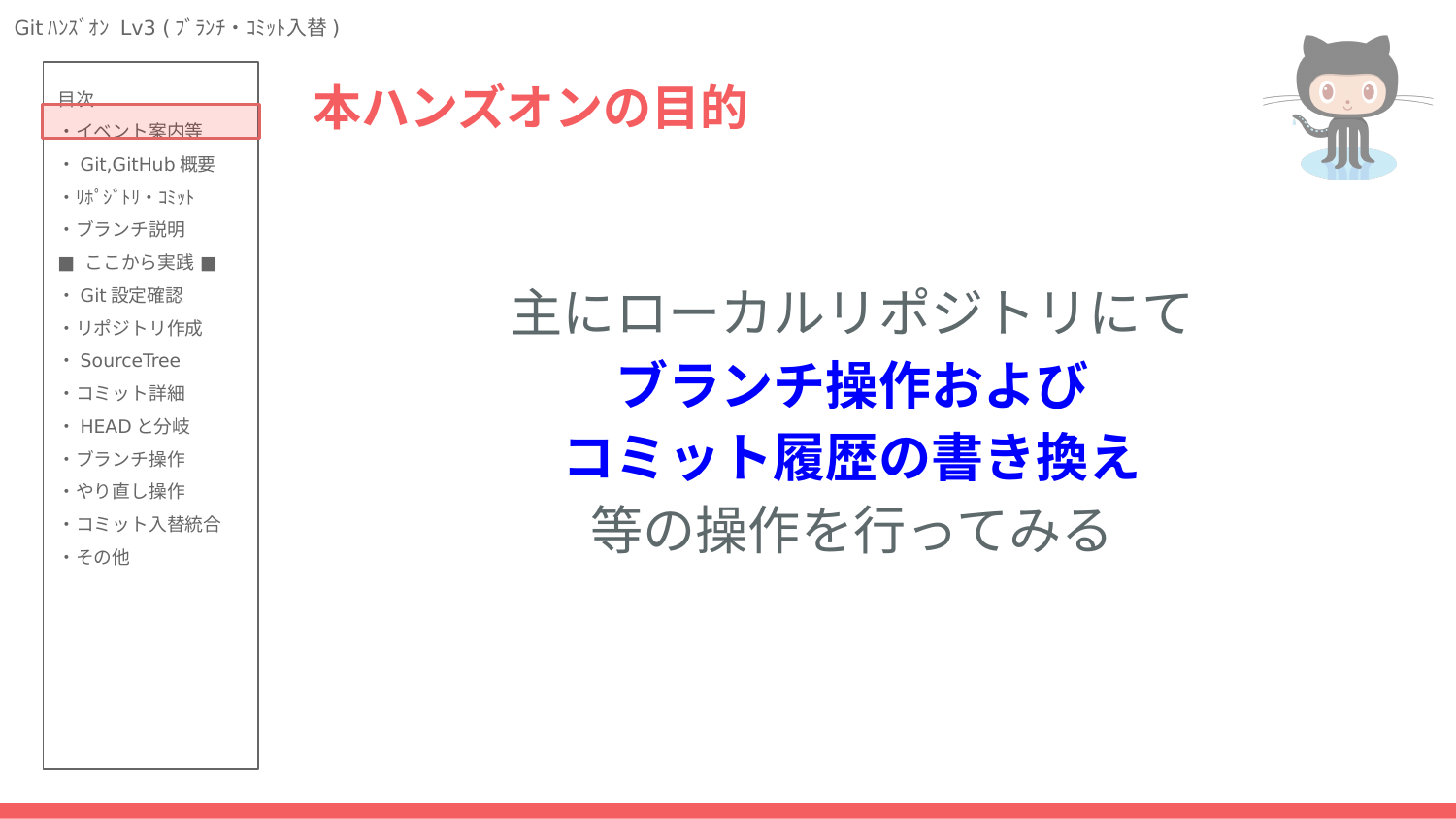

# 本ハンズオンの目的

主にローカルリポジトリにて
ブランチ操作および
コミット履歴の書き換え
等の操作を行ってみる